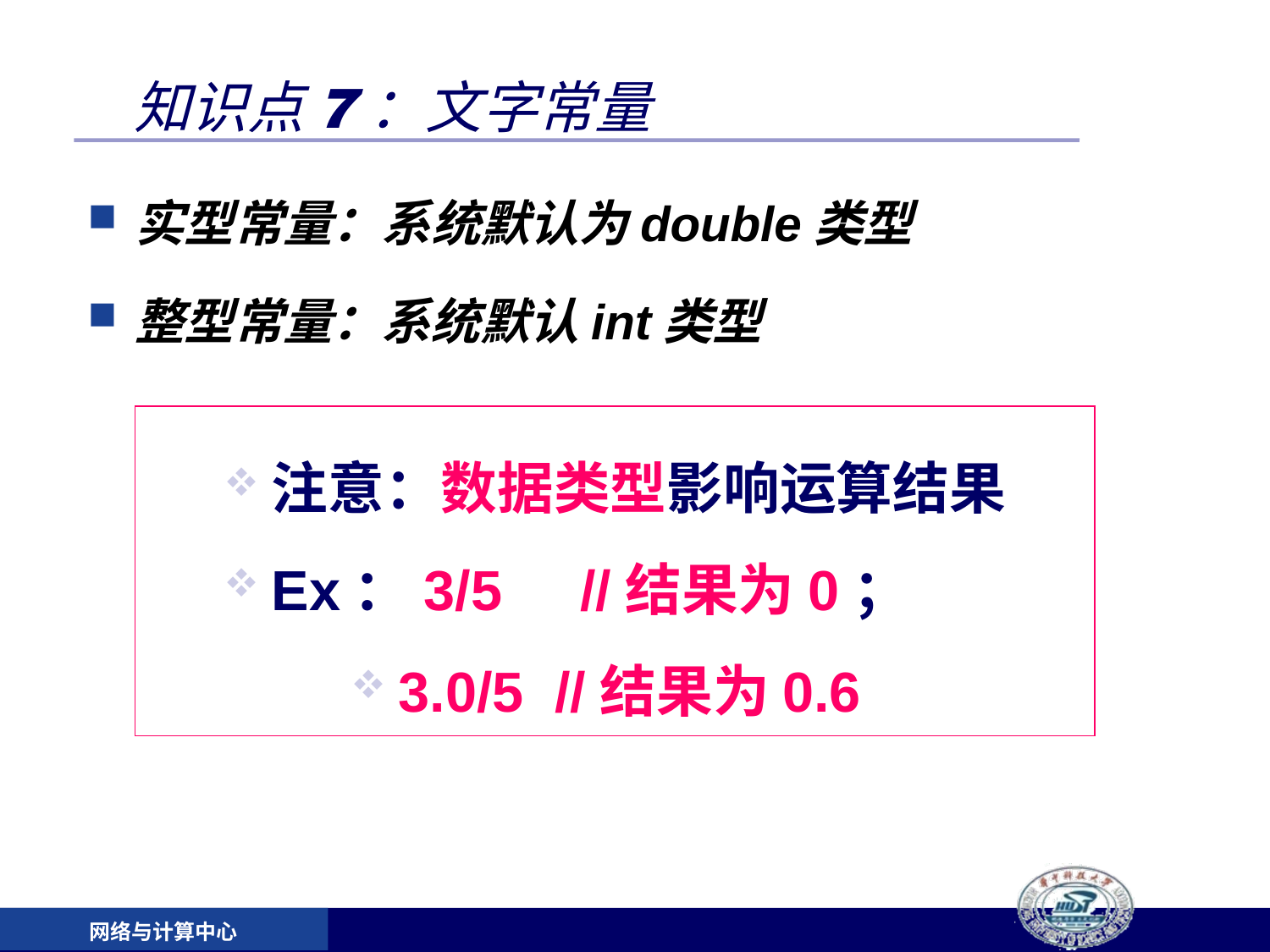

# 知识点7：文字常量
实型常量：系统默认为double类型
整型常量：系统默认int类型
注意：数据类型影响运算结果
Ex：3/5     //结果为0；
3.0/5  //结果为0.6
网络与计算中心